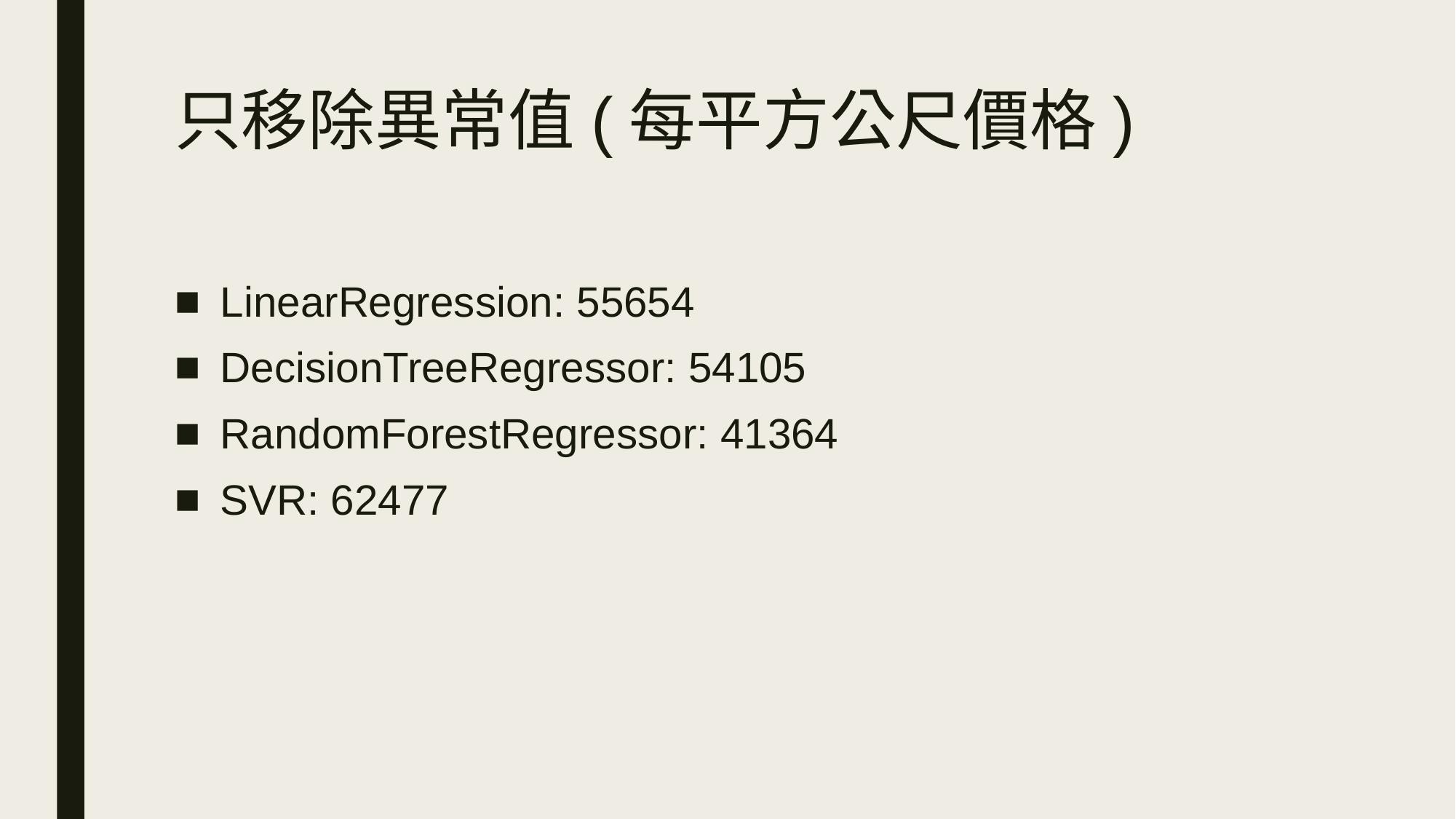

# 只移除異常值(每平方公尺價格)
LinearRegression: 55654
DecisionTreeRegressor: 54105
RandomForestRegressor: 41364
SVR: 62477